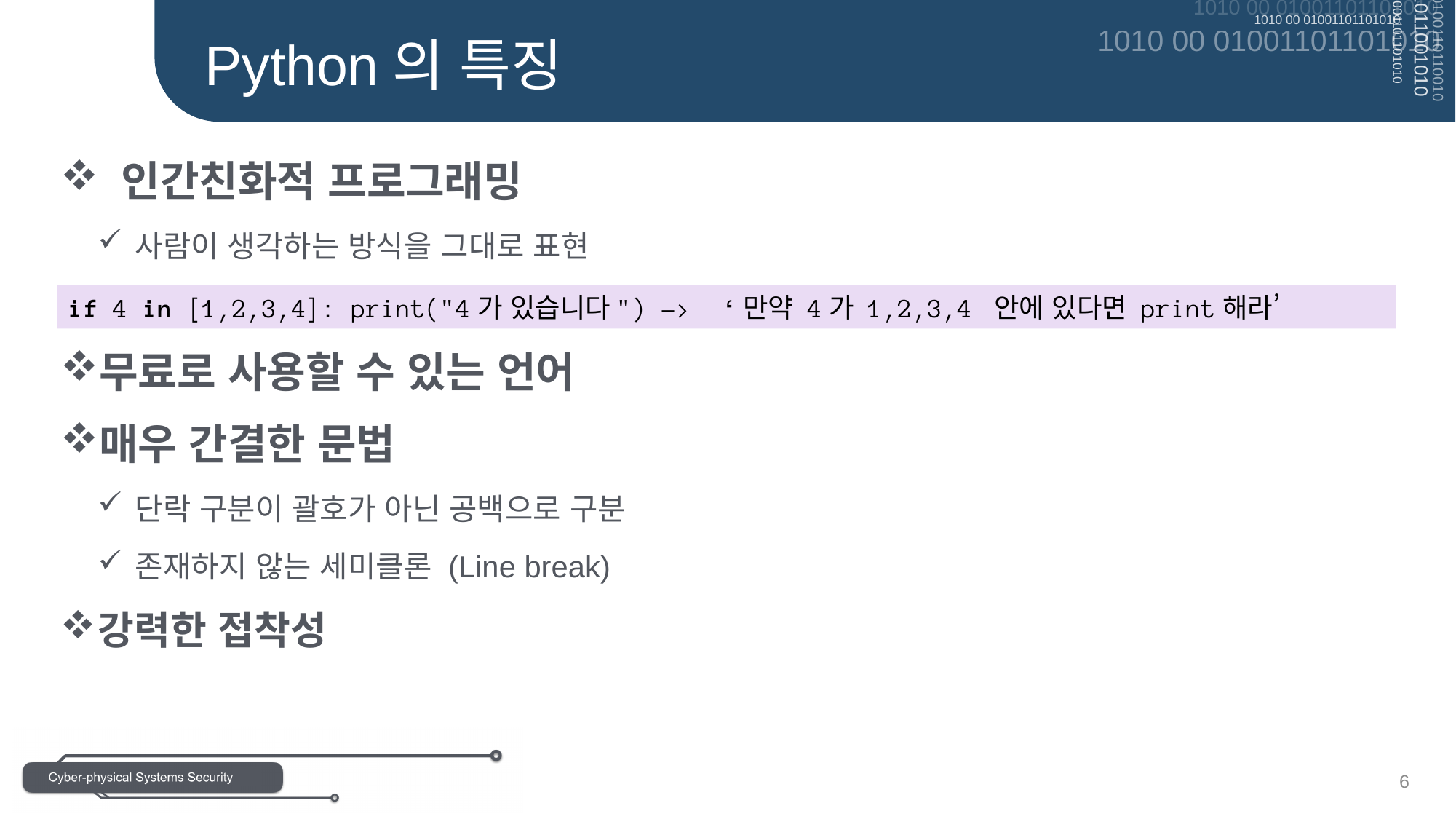

Python의 특징
 인간친화적 프로그래밍
사람이 생각하는 방식을 그대로 표현

무료로 사용할 수 있는 언어
매우 간결한 문법
단락 구분이 괄호가 아닌 공백으로 구분
존재하지 않는 세미클론 (Line break)
강력한 접착성

if 4 in [1,2,3,4]: print("4가 있습니다") ->  ‘만약 4가 1,2,3,4 안에 있다면 print해라’
6